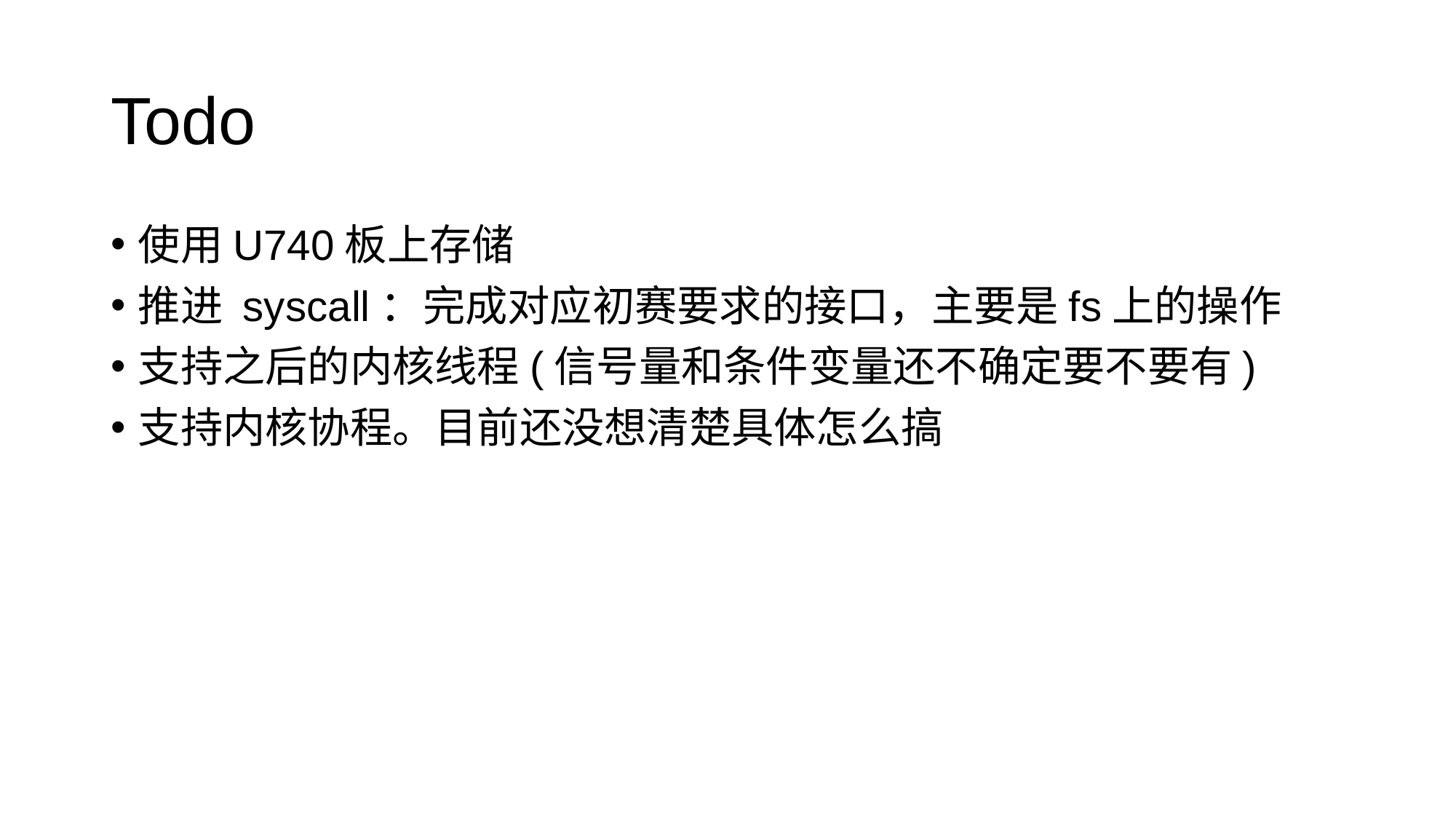

# Todo
使用U740板上存储
推进 syscall：完成对应初赛要求的接口，主要是fs上的操作
支持之后的内核线程(信号量和条件变量还不确定要不要有)
支持内核协程。目前还没想清楚具体怎么搞